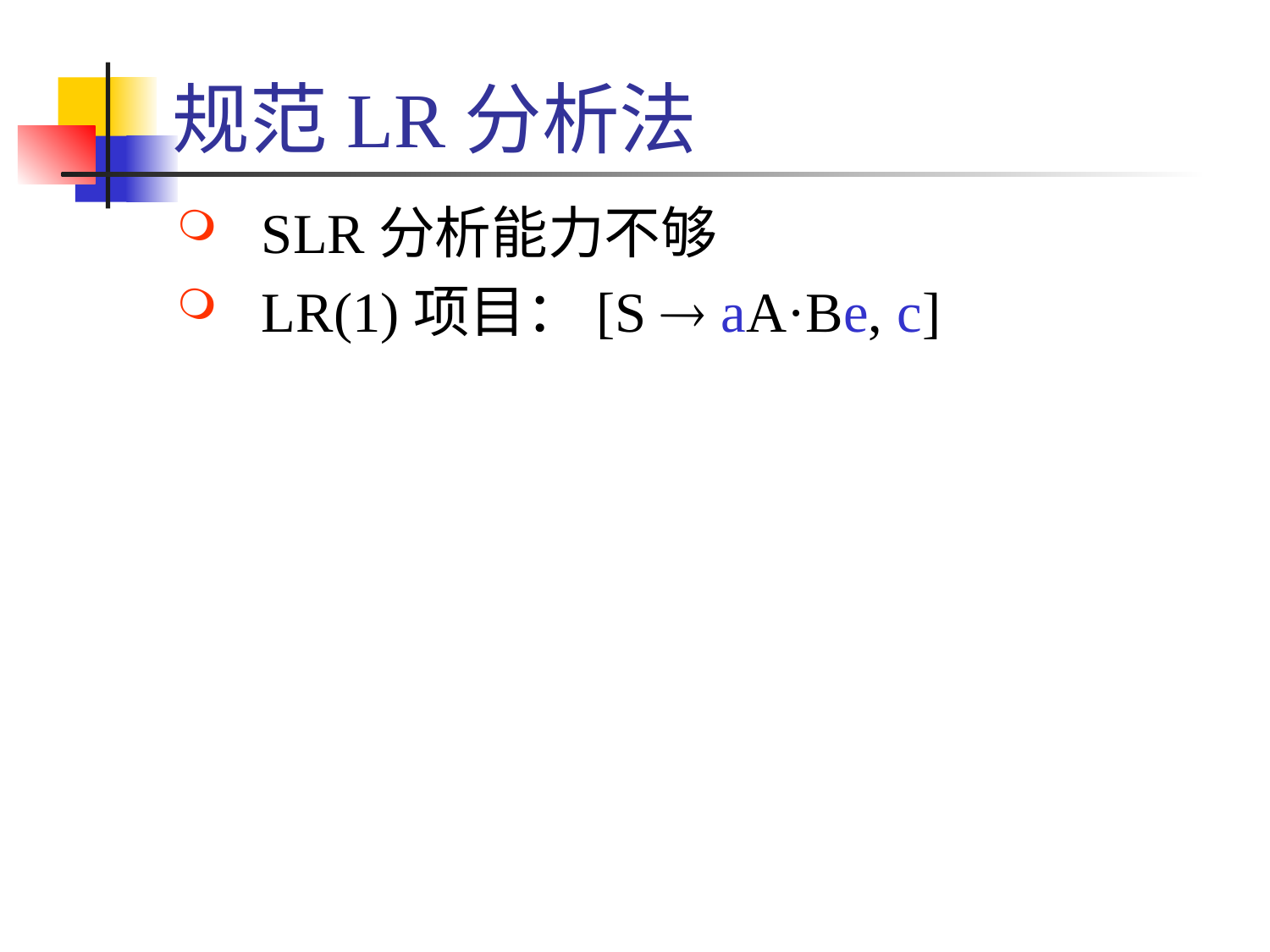

# 规范LR分析法
SLR分析能力不够
LR(1)项目：[S → aA·Be, c]